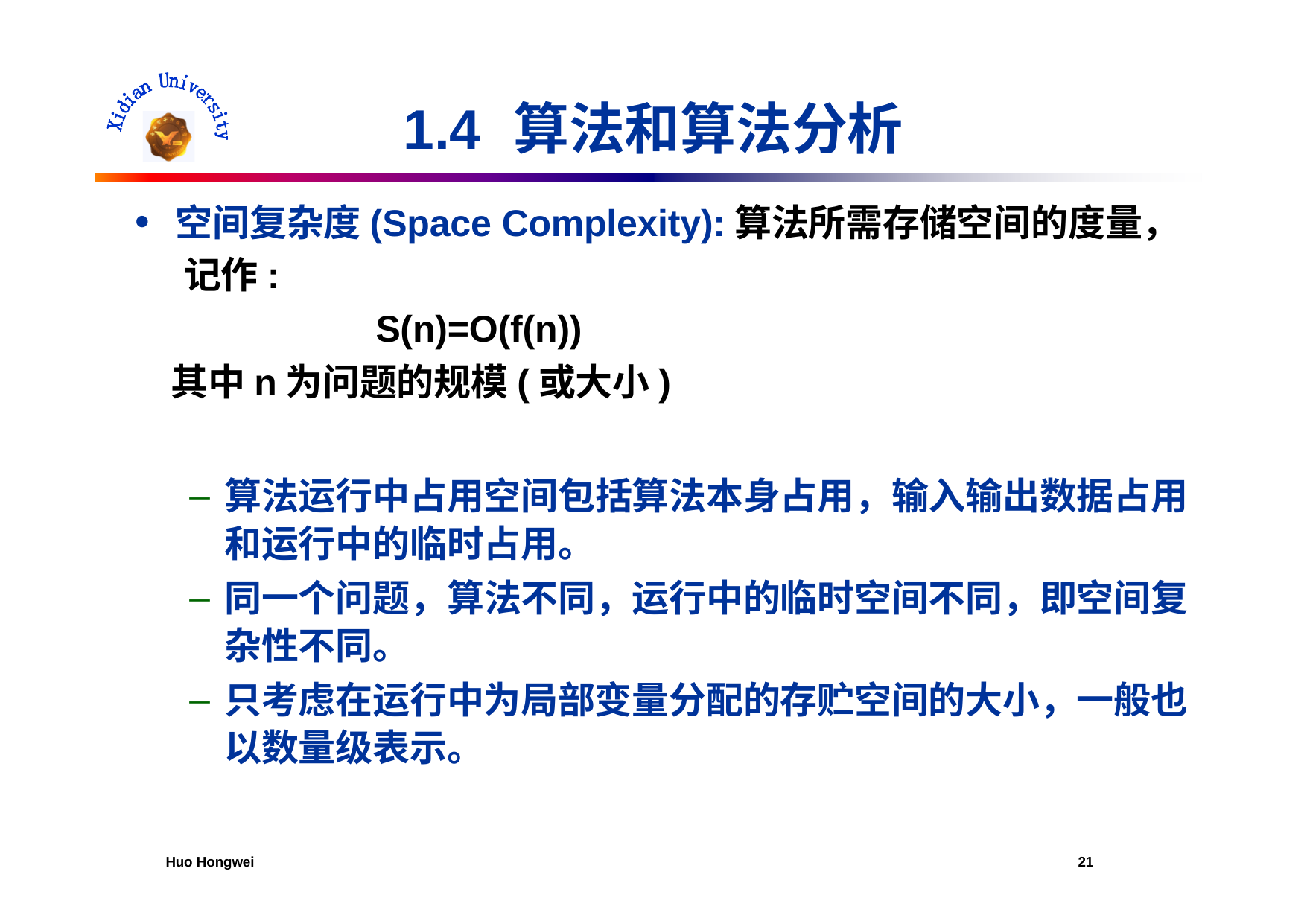

# 1.4	算法和算法分析
空间复杂度(Space Complexity):算法所需存储空间的度量，  记作:
S(n)=O(f(n))
其中n为问题的规模(或大小)

算法运行中占用空间包括算法本身占用，输入输出数据占用 和运行中的临时占用。
同一个问题，算法不同，运行中的临时空间不同，即空间复 杂性不同。
只考虑在运行中为局部变量分配的存贮空间的大小，一般也 以数量级表示。
Huo Hongwei
21